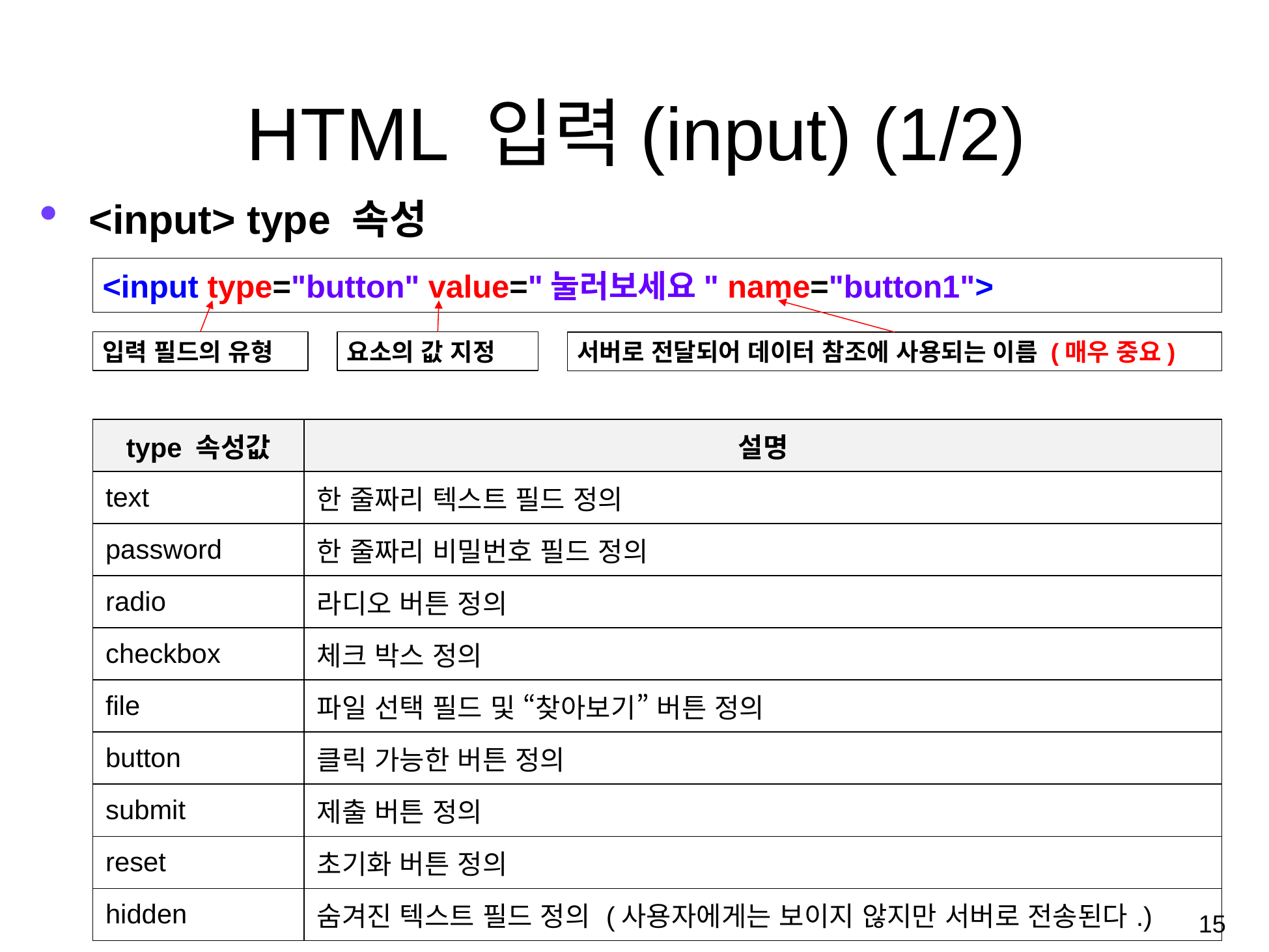

HTML 입력(input) (1/2)
<input> type 속성
<input type="button" value="눌러보세요" name="button1">
입력 필드의 유형
요소의 값 지정
서버로 전달되어 데이터 참조에 사용되는 이름 (매우 중요)
| type 속성값 | 설명 |
| --- | --- |
| text | 한 줄짜리 텍스트 필드 정의 |
| password | 한 줄짜리 비밀번호 필드 정의 |
| radio | 라디오 버튼 정의 |
| checkbox | 체크 박스 정의 |
| file | 파일 선택 필드 및 “찾아보기” 버튼 정의 |
| button | 클릭 가능한 버튼 정의 |
| submit | 제출 버튼 정의 |
| reset | 초기화 버튼 정의 |
| hidden | 숨겨진 텍스트 필드 정의 (사용자에게는 보이지 않지만 서버로 전송된다.) |
15